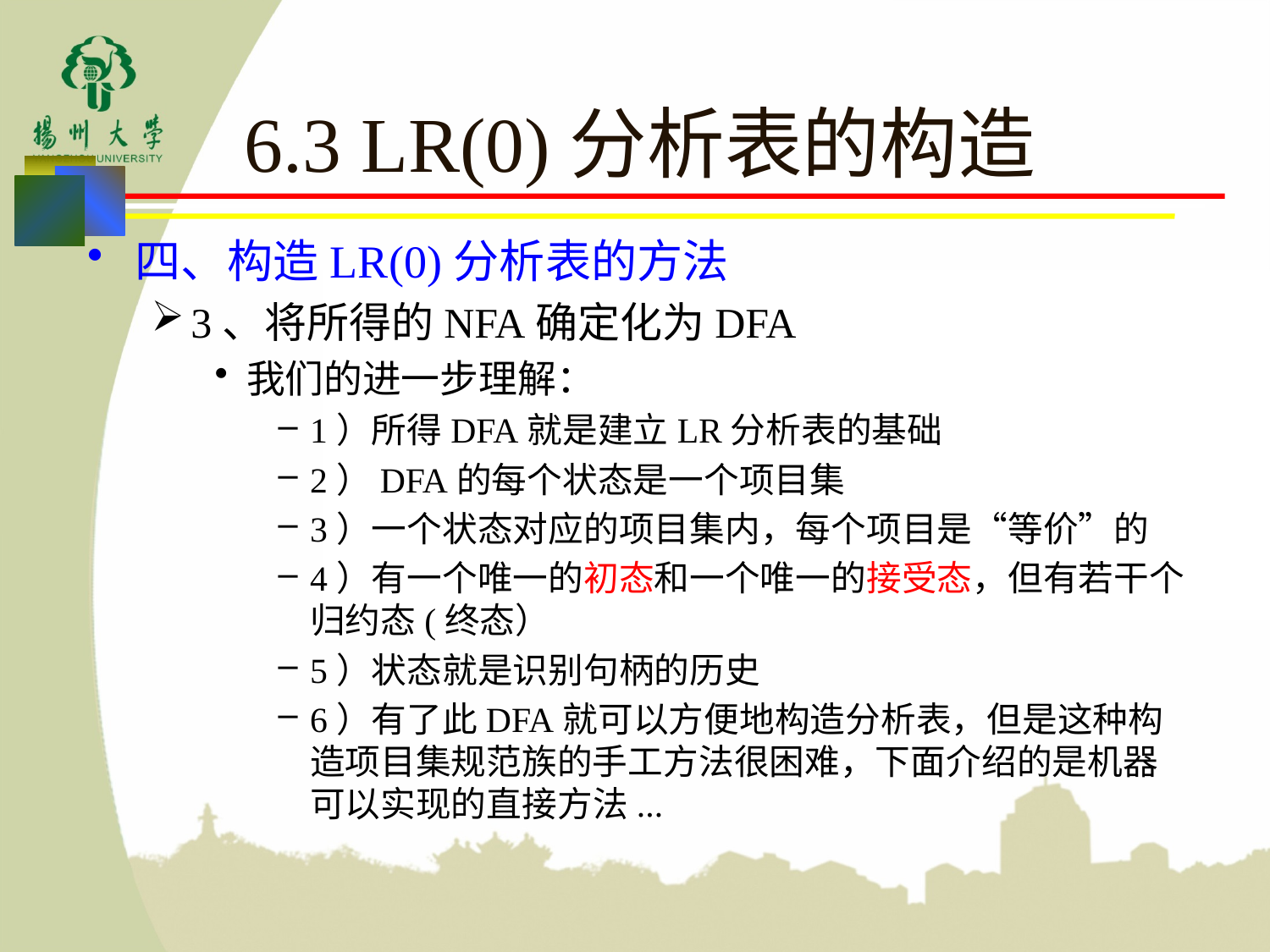

# 6.3 LR(0)分析表的构造
四、构造LR(0)分析表的方法
3、将所得的NFA确定化为DFA
我们的进一步理解：
1）所得DFA就是建立LR分析表的基础
2）DFA的每个状态是一个项目集
3）一个状态对应的项目集内，每个项目是“等价”的
4）有一个唯一的初态和一个唯一的接受态，但有若干个归约态(终态）
5）状态就是识别句柄的历史
6）有了此DFA就可以方便地构造分析表，但是这种构造项目集规范族的手工方法很困难，下面介绍的是机器可以实现的直接方法...

45